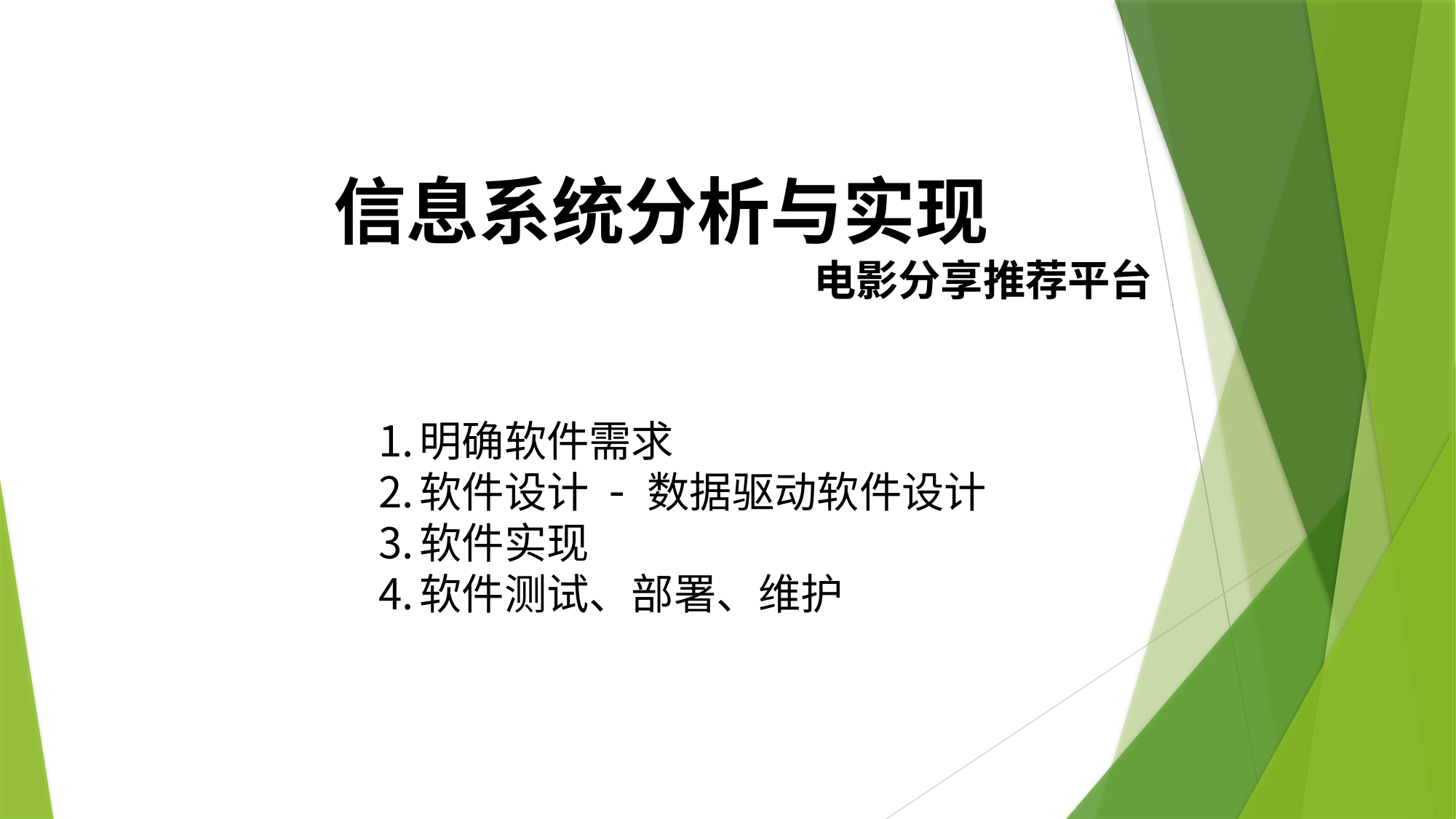

信息系统分析与实现
电影分享推荐平台
明确软件需求
软件设计 - 数据驱动软件设计
软件实现
软件测试、部署、维护